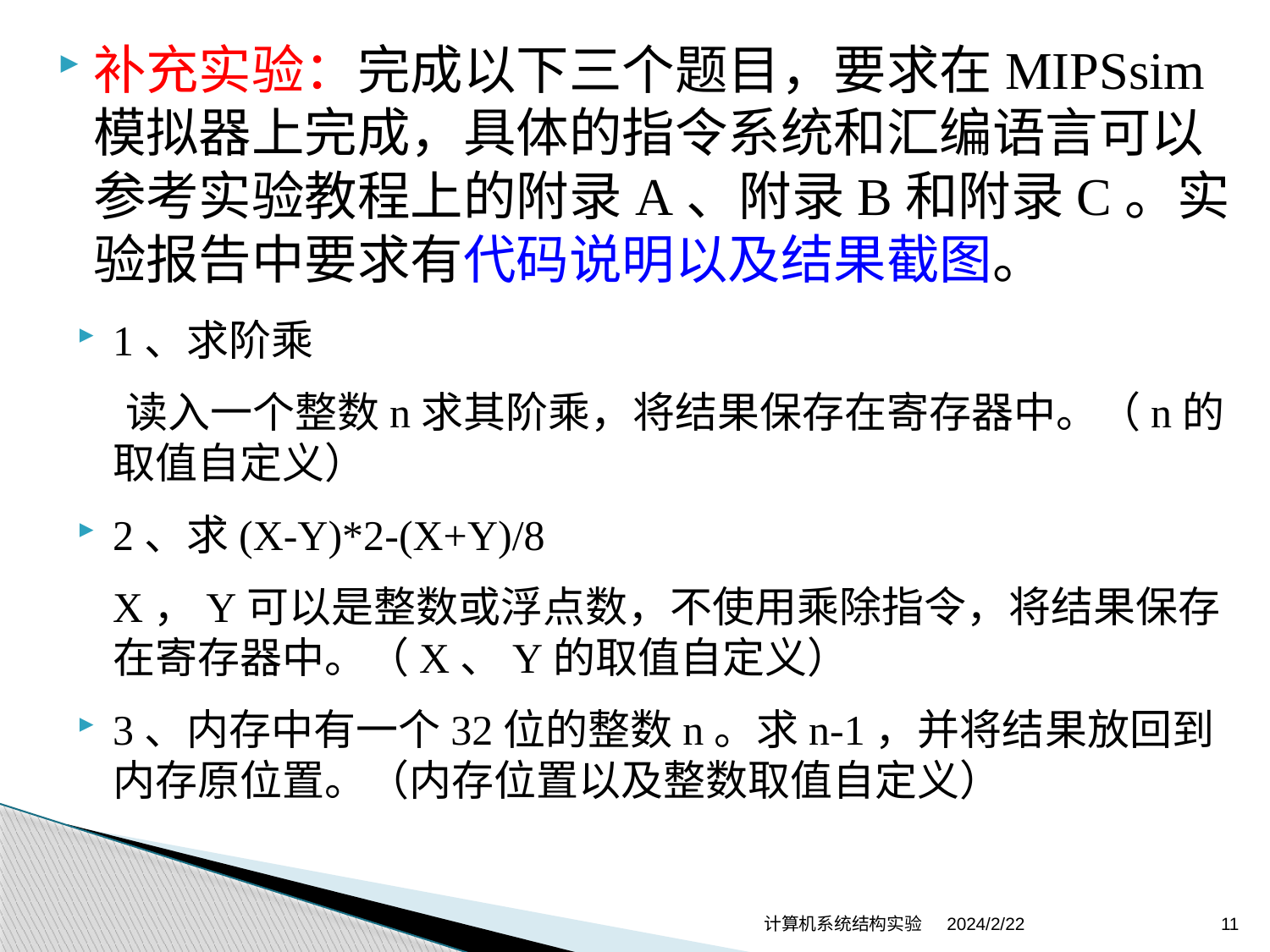

补充实验：完成以下三个题目，要求在MIPSsim模拟器上完成，具体的指令系统和汇编语言可以参考实验教程上的附录A、附录B和附录C。实验报告中要求有代码说明以及结果截图。
1、求阶乘
    读入一个整数n求其阶乘，将结果保存在寄存器中。（n的取值自定义）
2、求(X-Y)*2-(X+Y)/8
	X，Y可以是整数或浮点数，不使用乘除指令，将结果保存在寄存器中。（X、Y的取值自定义）
3、内存中有一个32位的整数n。求n-1，并将结果放回到内存原位置。（内存位置以及整数取值自定义）

计算机系统结构实验
2024/2/22
11